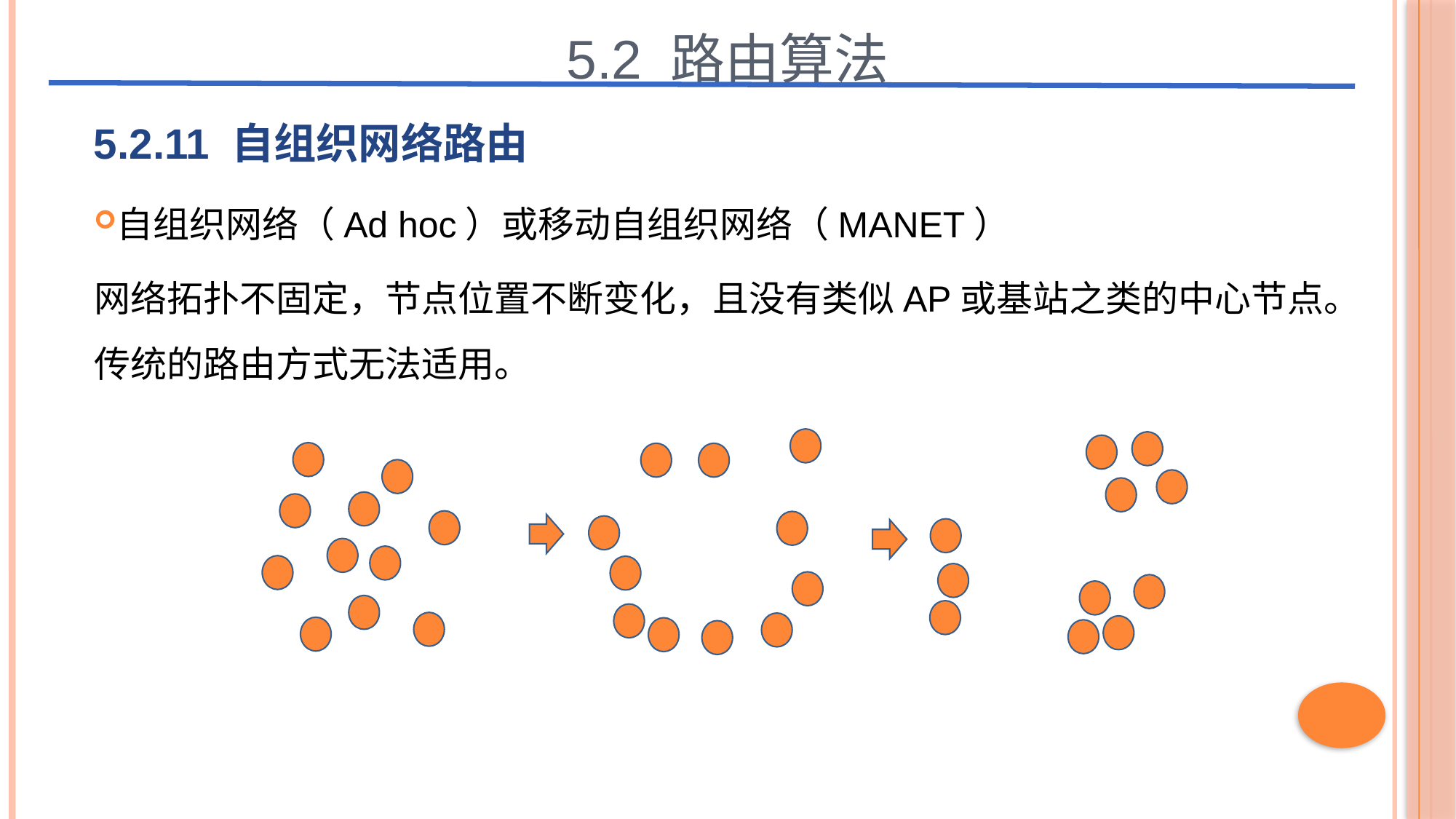

5.2 路由算法
5.2.11 自组织网络路由
自组织网络（Ad hoc）或移动自组织网络（MANET）
网络拓扑不固定，节点位置不断变化，且没有类似AP或基站之类的中心节点。传统的路由方式无法适用。